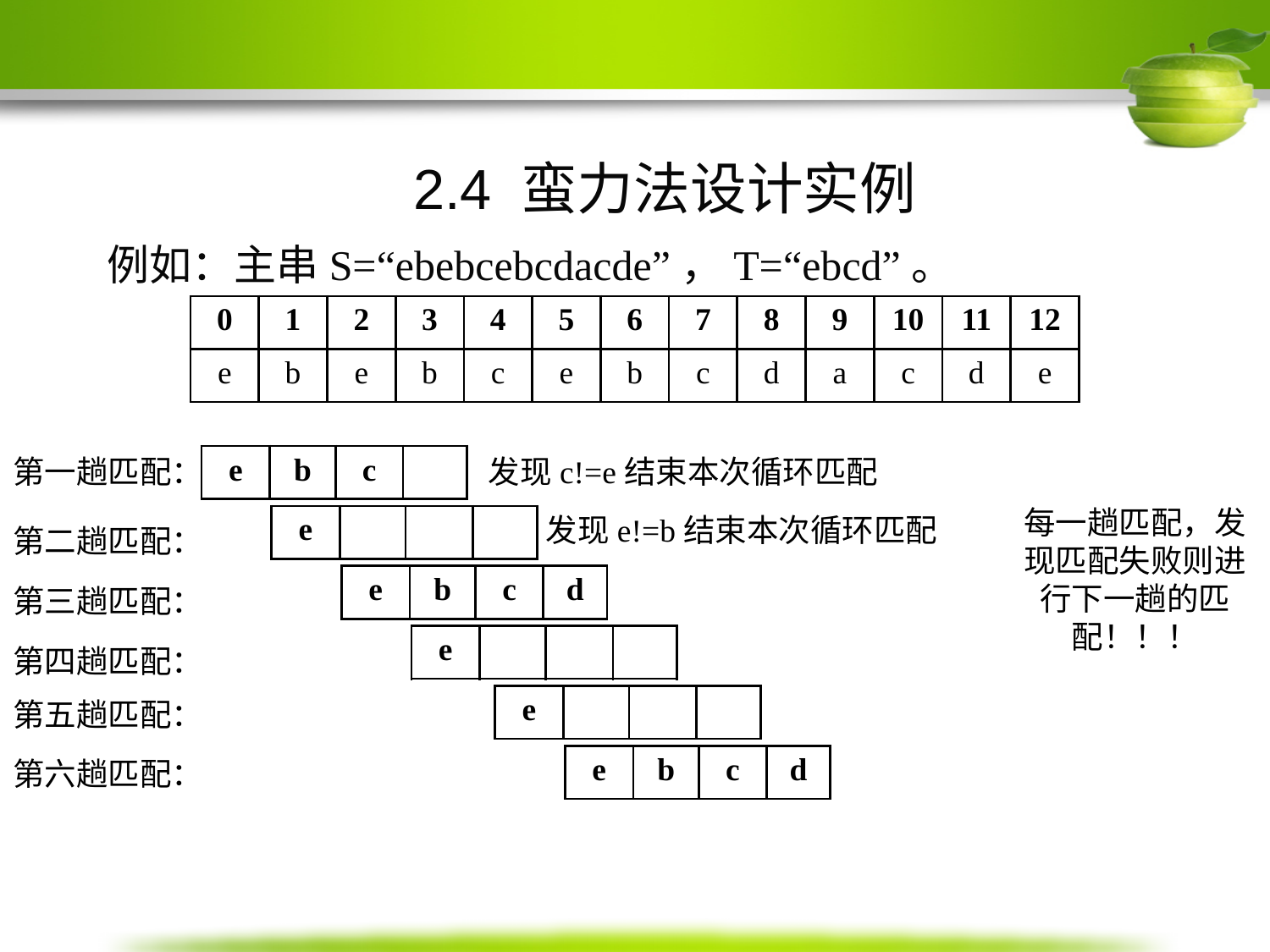

2.4 蛮力法设计实例
例如：主串S=“ebebcebcdacde”，T=“ebcd”。
| 0 | 1 | 2 | 3 | 4 | 5 | 6 | 7 | 8 | 9 | 10 | 11 | 12 |
| --- | --- | --- | --- | --- | --- | --- | --- | --- | --- | --- | --- | --- |
| e | b | e | b | c | e | b | c | d | a | c | d | e |
第一趟匹配：
| e | b | c |  |
| --- | --- | --- | --- |
发现c!=e结束本次循环匹配
每一趟匹配，发现匹配失败则进行下一趟的匹配！！！
发现e!=b结束本次循环匹配
| e |  |  |  |
| --- | --- | --- | --- |
第二趟匹配：
| e | b | c | d |
| --- | --- | --- | --- |
第三趟匹配：
| e |  |  |  |
| --- | --- | --- | --- |
第四趟匹配：
| e |  |  |  |
| --- | --- | --- | --- |
第五趟匹配：
| e | b | c | d |
| --- | --- | --- | --- |
第六趟匹配：